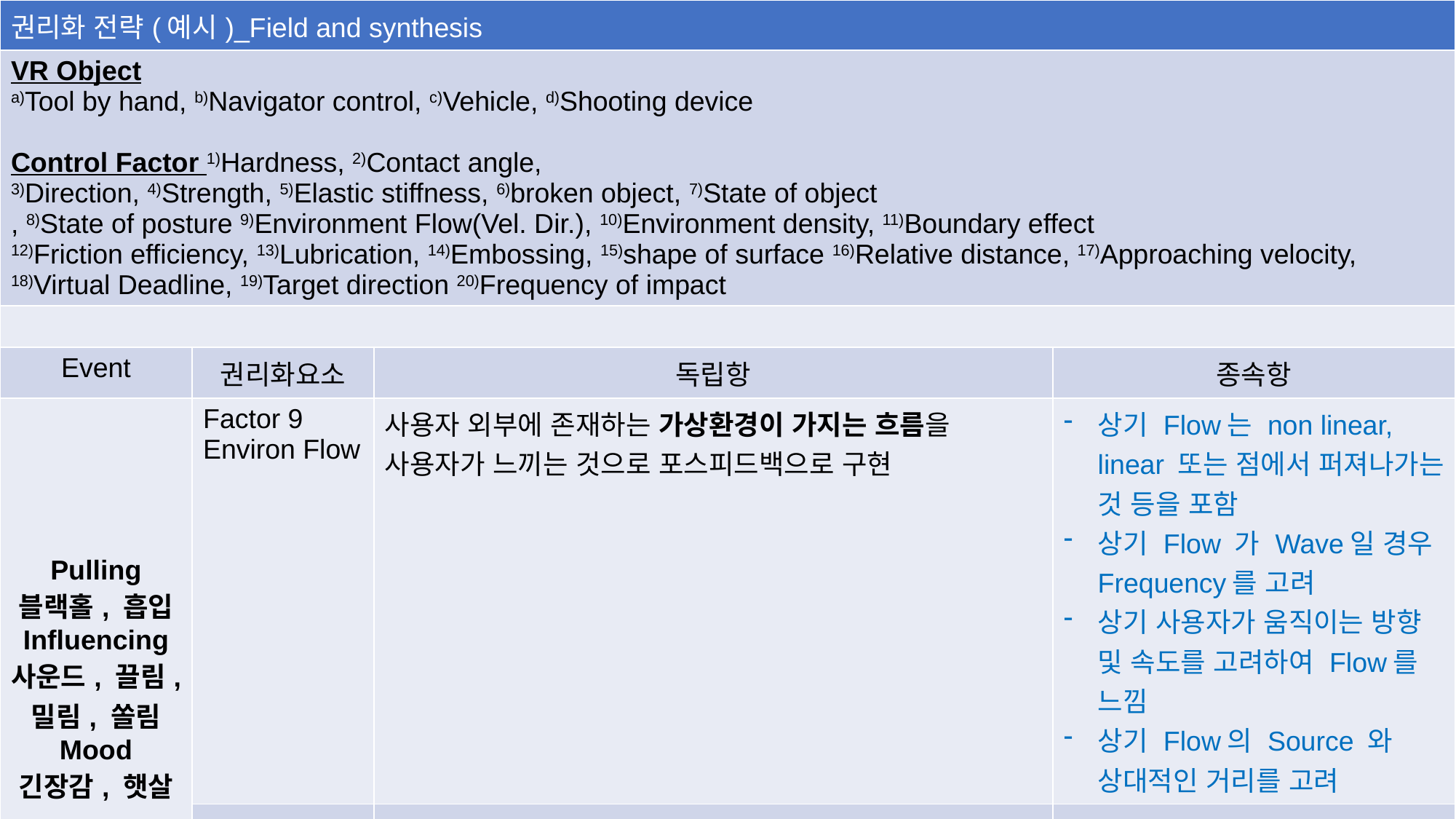

| 권리화 전략(예시)\_Field and synthesis |  |  |  |
| --- | --- | --- | --- |
| VR Object a)Tool by hand, b)Navigator control, c)Vehicle, d)Shooting device Control Factor 1)Hardness, 2)Contact angle, 3)Direction, 4)Strength, 5)Elastic stiffness, 6)broken object, 7)State of object , 8)State of posture 9)Environment Flow(Vel. Dir.), 10)Environment density, 11)Boundary effect 12)Friction efficiency, 13)Lubrication, 14)Embossing, 15)shape of surface 16)Relative distance, 17)Approaching velocity, 18)Virtual Deadline, 19)Target direction 20)Frequency of impact |  |  |  |
|  |  |  |  |
| Event | 권리화요소 | 독립항 | 종속항 |
| Pulling 블랙홀, 흡입 Influencing 사운드, 끌림, 밀림, 쏠림 Mood 긴장감, 햇살 | Factor 9 Environ Flow | 사용자 외부에 존재하는 가상환경이 가지는 흐름을 사용자가 느끼는 것으로 포스피드백으로 구현 | 상기 Flow는 non linear, linear 또는 점에서 퍼져나가는 것 등을 포함 상기 Flow 가 Wave일 경우 Frequency를 고려 상기 사용자가 움직이는 방향 및 속도를 고려하여 Flow를 느낌 상기 Flow의 Source 와 상대적인 거리를 고려 |
|  |  |  |  |
|  |  |  |  |
#